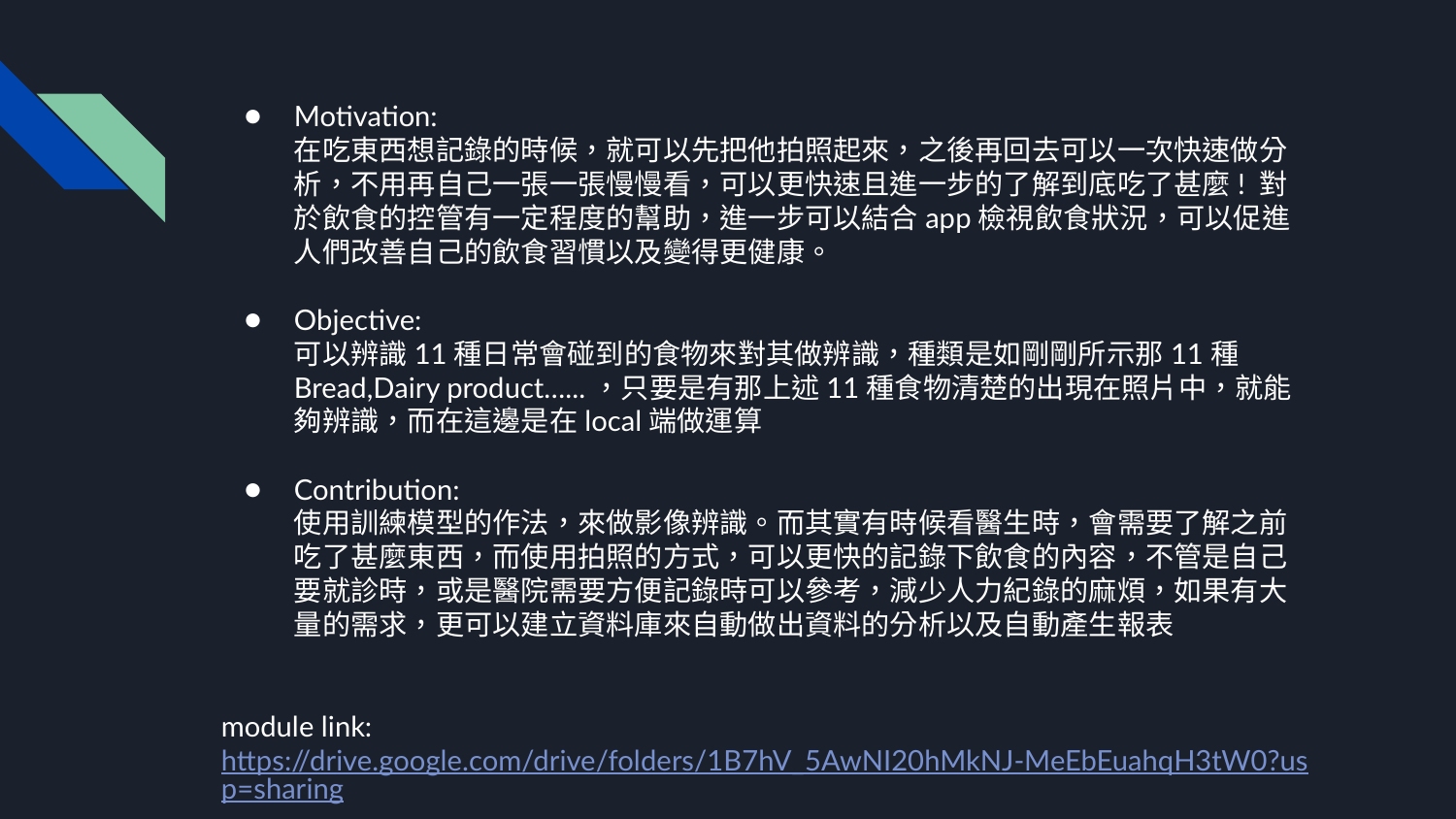

Motivation:
在吃東西想記錄的時候，就可以先把他拍照起來，之後再回去可以一次快速做分析，不用再自己一張一張慢慢看，可以更快速且進一步的了解到底吃了甚麼! 對於飲食的控管有一定程度的幫助，進一步可以結合app檢視飲食狀況，可以促進人們改善自己的飲食習慣以及變得更健康。

Objective:
可以辨識11種日常會碰到的食物來對其做辨識，種類是如剛剛所示那11種Bread,Dairy product…...，只要是有那上述11種食物清楚的出現在照片中，就能夠辨識，而在這邊是在local端做運算

Contribution:
使用訓練模型的作法，來做影像辨識。而其實有時候看醫生時，會需要了解之前吃了甚麼東西，而使用拍照的方式，可以更快的記錄下飲食的內容，不管是自己要就診時，或是醫院需要方便記錄時可以參考，減少人力紀錄的麻煩，如果有大量的需求，更可以建立資料庫來自動做出資料的分析以及自動產生報表

module link:
https://drive.google.com/drive/folders/1B7hV_5AwNI20hMkNJ-MeEbEuahqH3tW0?usp=sharing